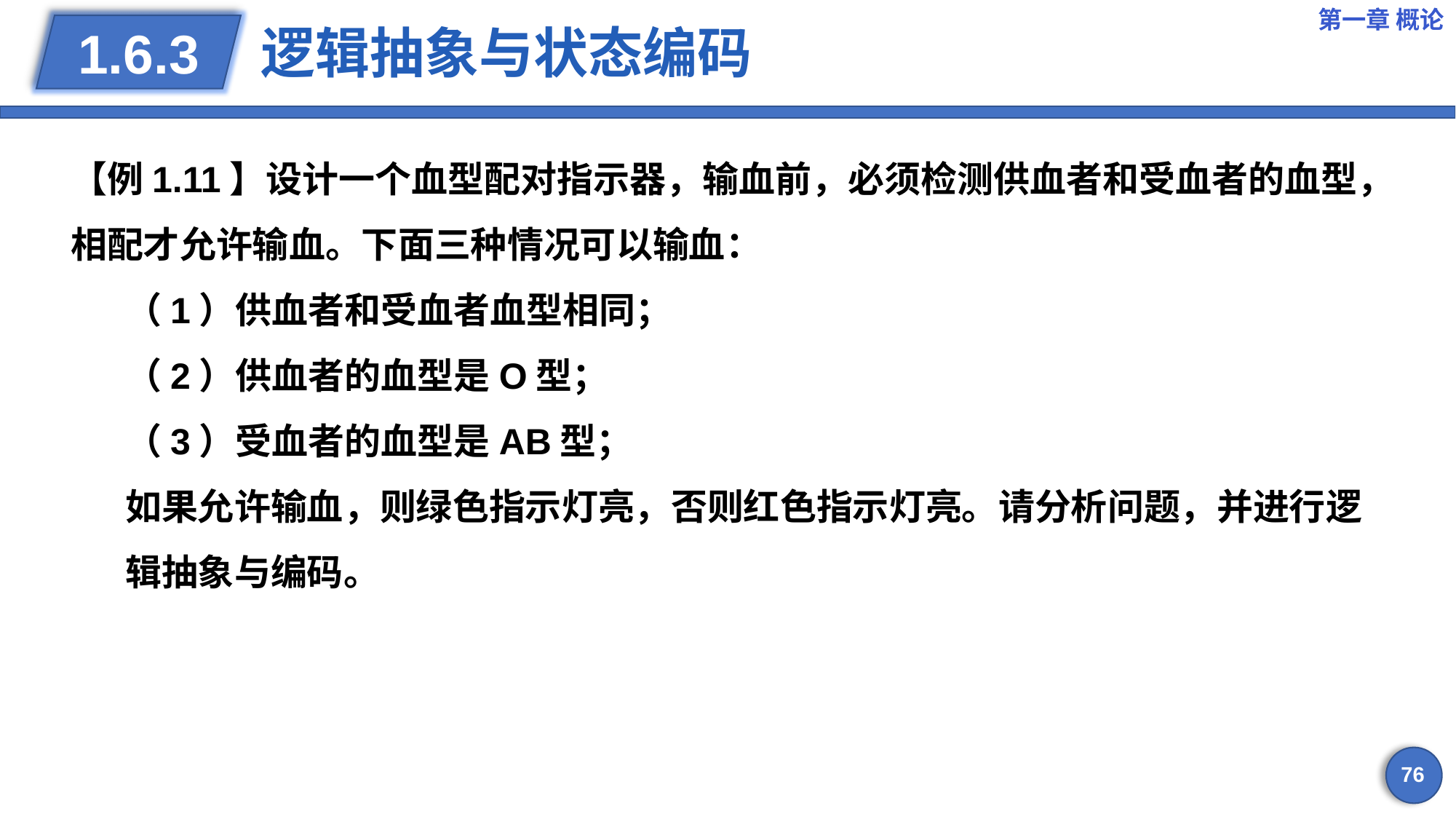

第一章 概论
# 逻辑抽象与状态编码
1.6.3
【例1.11】设计一个血型配对指示器，输血前，必须检测供血者和受血者的血型，相配才允许输血。下面三种情况可以输血：
（1）供血者和受血者血型相同；
（2）供血者的血型是O型；
（3）受血者的血型是AB型；
如果允许输血，则绿色指示灯亮，否则红色指示灯亮。请分析问题，并进行逻辑抽象与编码。

76